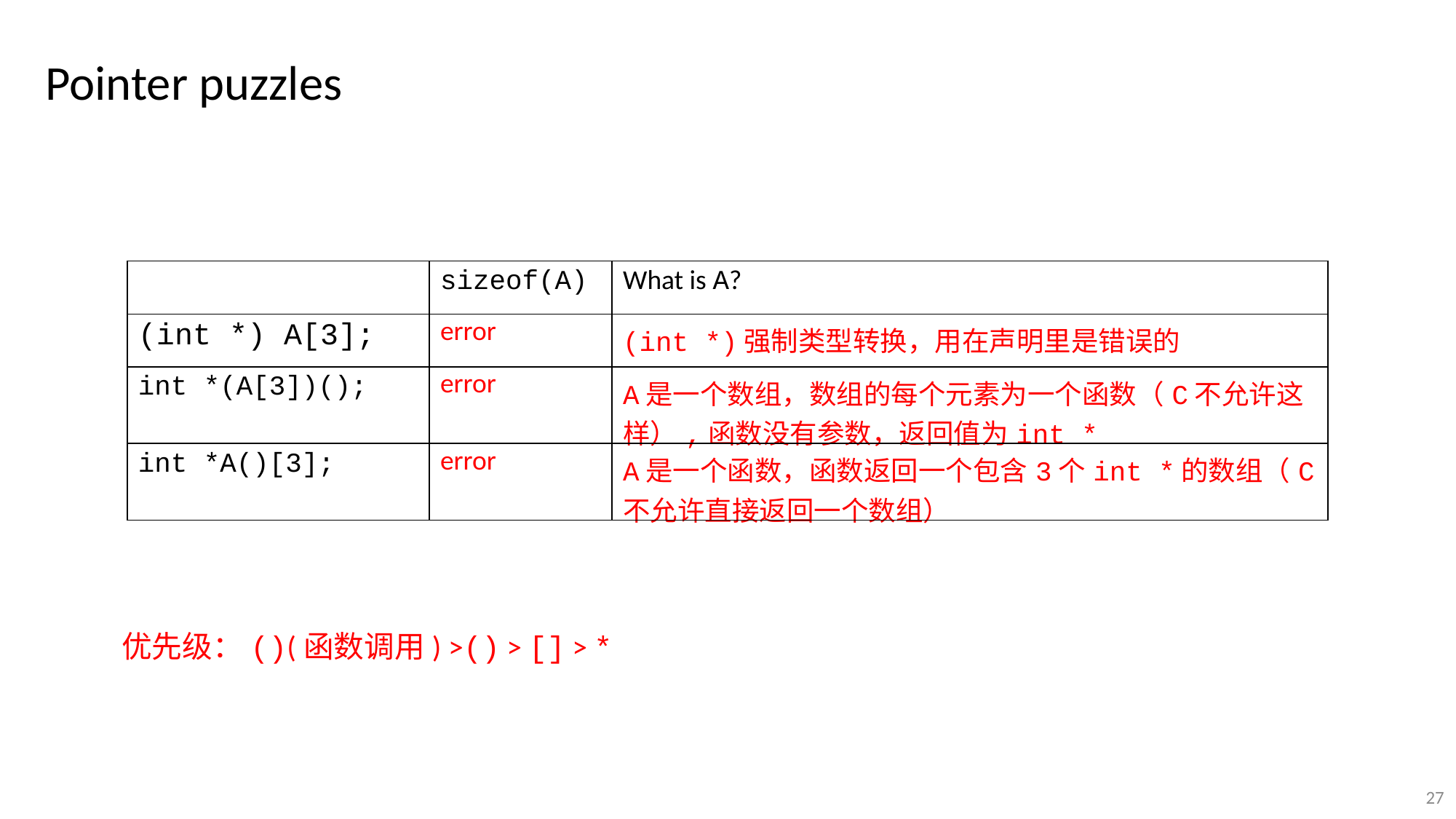

Pointer puzzles
|  | sizeof(A) | What is A? |
| --- | --- | --- |
| (int \*) A[3]; | error | (int \*)强制类型转换，用在声明里是错误的 |
| int \*(A[3])(); | error | A是一个数组，数组的每个元素为一个函数（C不允许这样）,函数没有参数，返回值为int \* |
| int \*A()[3]; | error | A是一个函数，函数返回一个包含3个int \*的数组（C不允许直接返回一个数组） |
优先级：()(函数调用) >() > [] > *
27